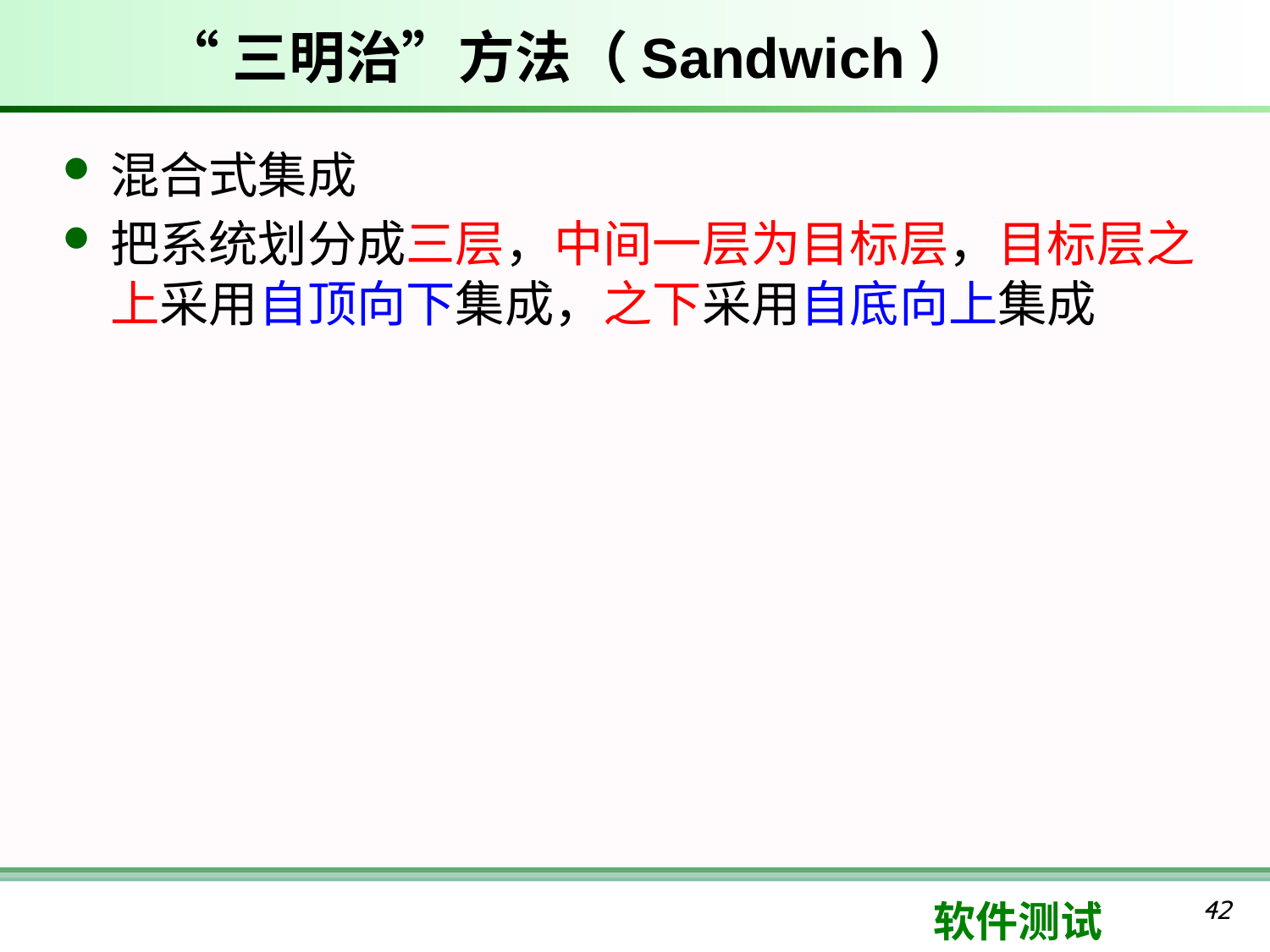

“三明治”方法（Sandwich）
混合式集成
把系统划分成三层，中间一层为目标层，目标层之上采用自顶向下集成，之下采用自底向上集成
42